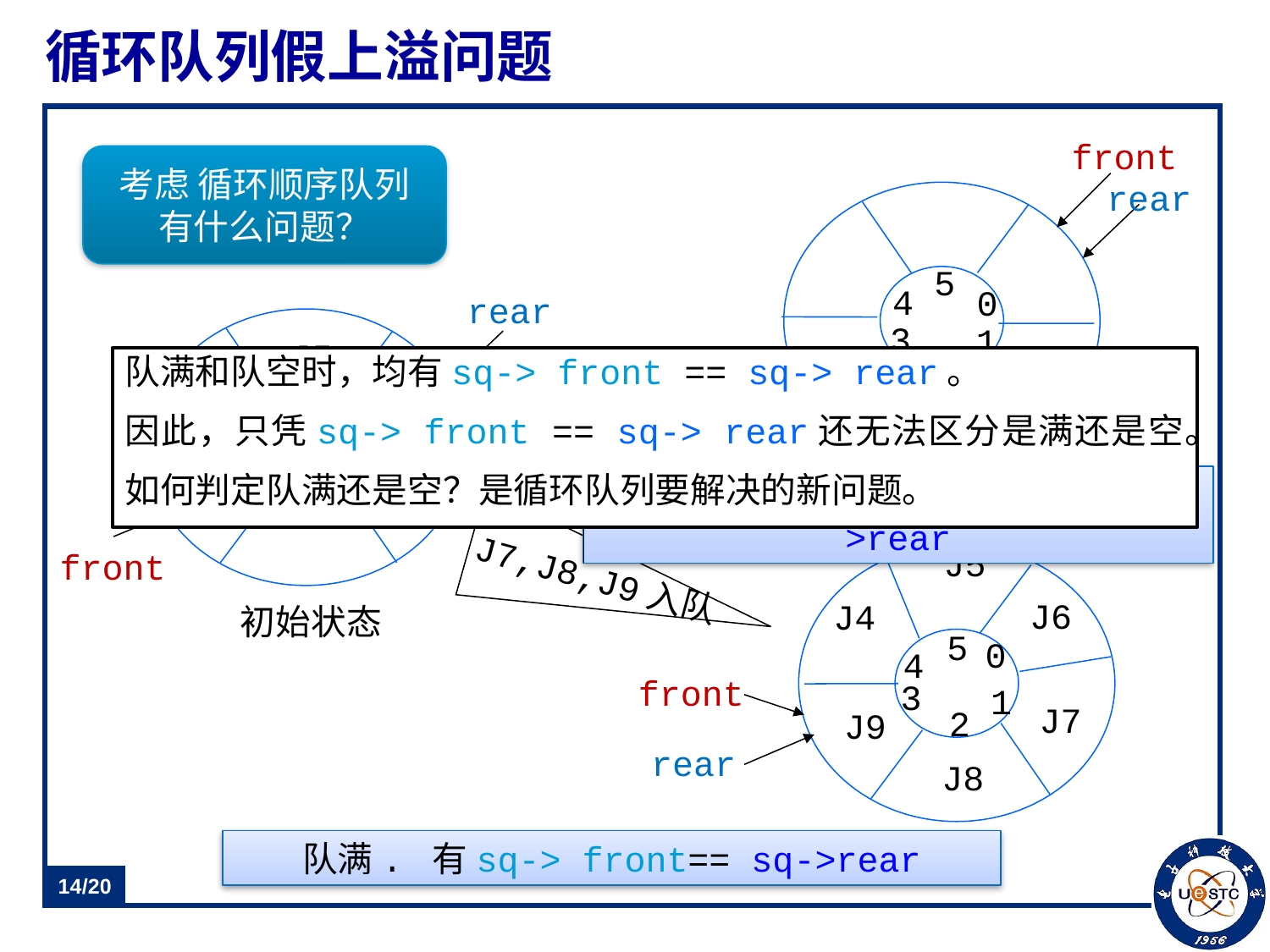

# 循环队列假上溢问题
front
rear

5
4
0

3
1

2

考虑 循环顺序队列
有什么问题？
rear

J5

J6
J4
5
4
0

3
1

2

front
初始状态

J4,J5,J6出队
队满和队空时，均有sq-> front == sq-> rear。
因此，只凭sq-> front == sq-> rear还无法区分是满还是空。
如何判定队满还是空？是循环队列要解决的新问题。
队空. 有sq-> front== sq->rear

J7,J8,J9入队
J5

J6
J4
5
0
4

3
1

J7

J9
2

J8
front
rear
队满. 有sq-> front== sq->rear
14/20